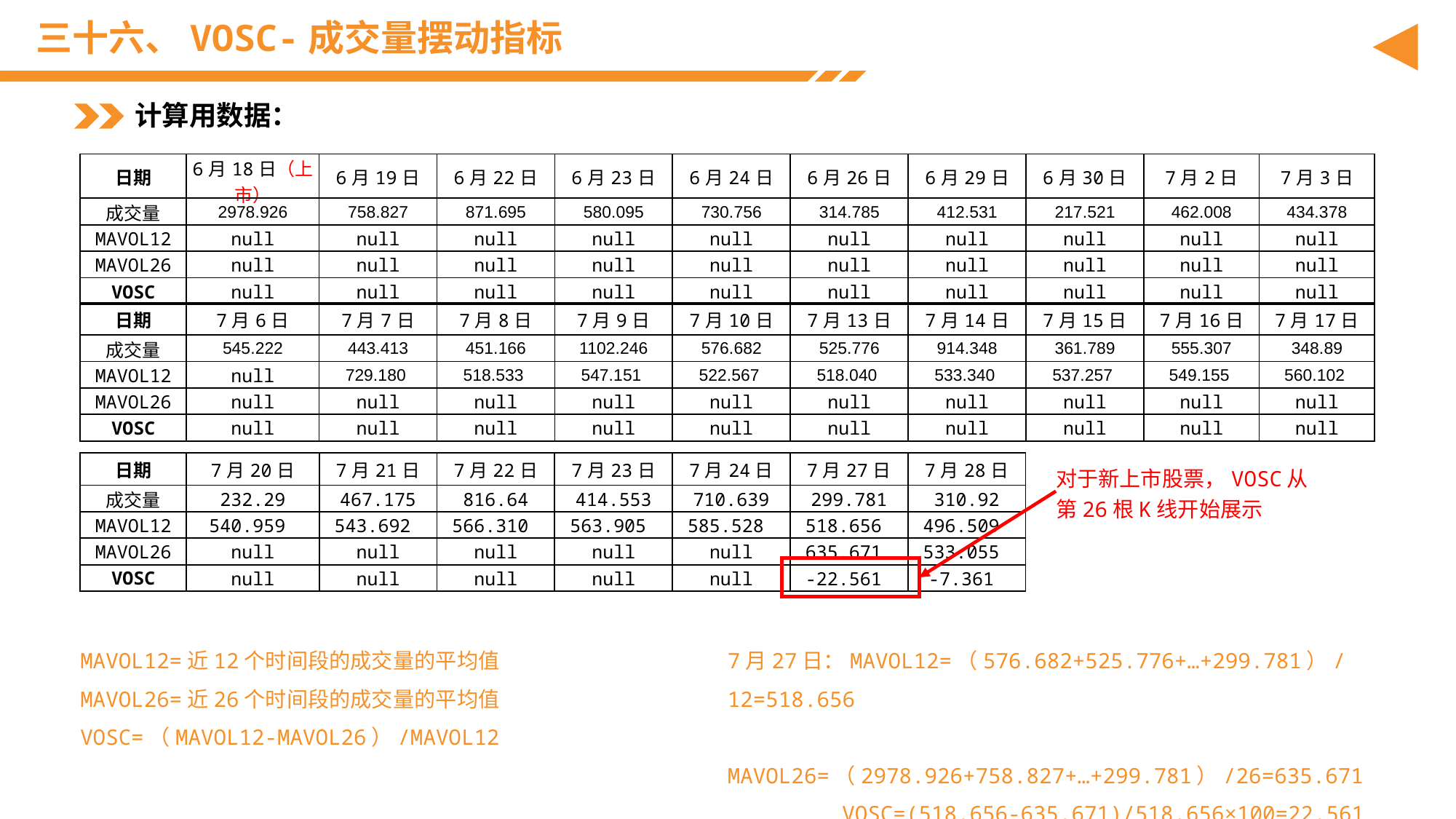

# 三十六、VOSC-成交量摆动指标

计算用数据：

| 日期 | 6月18日（上市） | 6月19日 | 6月22日 | 6月23日 | 6月24日 | 6月26日 | 6月29日 | 6月30日 | 7月2日 | 7月3日 |
| --- | --- | --- | --- | --- | --- | --- | --- | --- | --- | --- |
| 成交量 | 2978.926 | 758.827 | 871.695 | 580.095 | 730.756 | 314.785 | 412.531 | 217.521 | 462.008 | 434.378 |
| MAVOL12 | null | null | null | null | null | null | null | null | null | null |
| MAVOL26 | null | null | null | null | null | null | null | null | null | null |
| VOSC | null | null | null | null | null | null | null | null | null | null |
| 日期 | 7月6日 | 7月7日 | 7月8日 | 7月9日 | 7月10日 | 7月13日 | 7月14日 | 7月15日 | 7月16日 | 7月17日 |
| --- | --- | --- | --- | --- | --- | --- | --- | --- | --- | --- |
| 成交量 | 545.222 | 443.413 | 451.166 | 1102.246 | 576.682 | 525.776 | 914.348 | 361.789 | 555.307 | 348.89 |
| MAVOL12 | null | 729.180 | 518.533 | 547.151 | 522.567 | 518.040 | 533.340 | 537.257 | 549.155 | 560.102 |
| MAVOL26 | null | null | null | null | null | null | null | null | null | null |
| VOSC | null | null | null | null | null | null | null | null | null | null |
| 日期 | 7月20日 | 7月21日 | 7月22日 | 7月23日 | 7月24日 | 7月27日 | 7月28日 |
| --- | --- | --- | --- | --- | --- | --- | --- |
| 成交量 | 232.29 | 467.175 | 816.64 | 414.553 | 710.639 | 299.781 | 310.92 |
| MAVOL12 | 540.959 | 543.692 | 566.310 | 563.905 | 585.528 | 518.656 | 496.509 |
| MAVOL26 | null | null | null | null | null | 635.671 | 533.055 |
| VOSC | null | null | null | null | null | -22.561 | -7.361 |
对于新上市股票，VOSC从第26根K线开始展示

MAVOL12=近12个时间段的成交量的平均值
MAVOL26=近26个时间段的成交量的平均值
VOSC=（MAVOL12-MAVOL26）/MAVOL12
7月27日：MAVOL12=（576.682+525.776+…+299.781）/12=518.656
         MAVOL26=（2978.926+758.827+…+299.781）/26=635.671
         VOSC=(518.656-635.671)/518.656×100=22.561